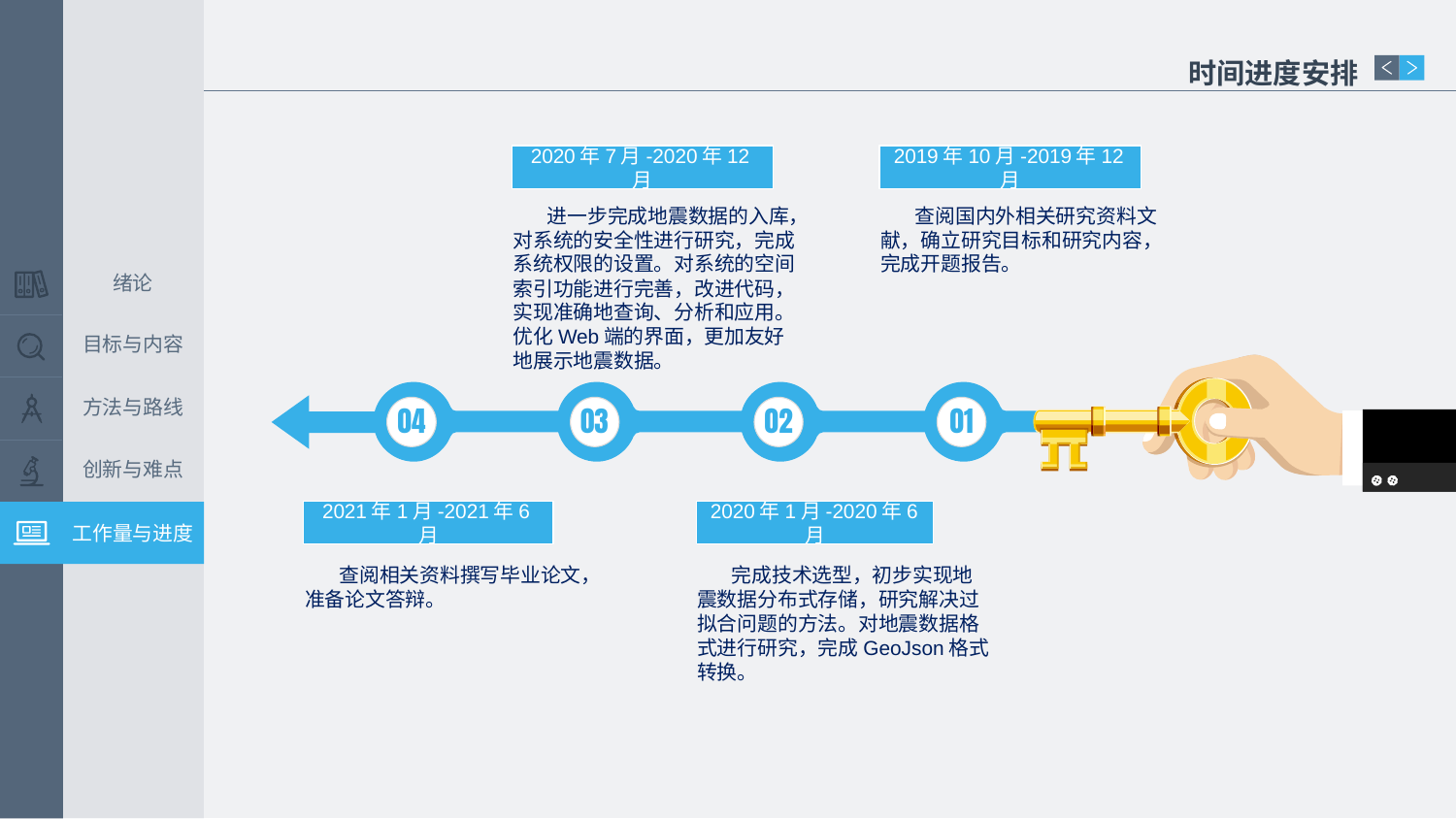

时间进度安排

2020年7月-2020年12月
2019年10月-2019年12月
进一步完成地震数据的入库，对系统的安全性进行研究，完成系统权限的设置。对系统的空间索引功能进行完善，改进代码，实现准确地查询、分析和应用。优化Web端的界面，更加友好地展示地震数据。
查阅国内外相关研究资料文献，确立研究目标和研究内容，完成开题报告。
绪论

目标与内容

方法与路线

04
03
02
01
创新与难点

2021年1月-2021年6月
2020年1月-2020年6月

工作量与进度

查阅相关资料撰写毕业论文，准备论文答辩。
完成技术选型，初步实现地震数据分布式存储，研究解决过拟合问题的方法。对地震数据格式进行研究，完成GeoJson格式转换。